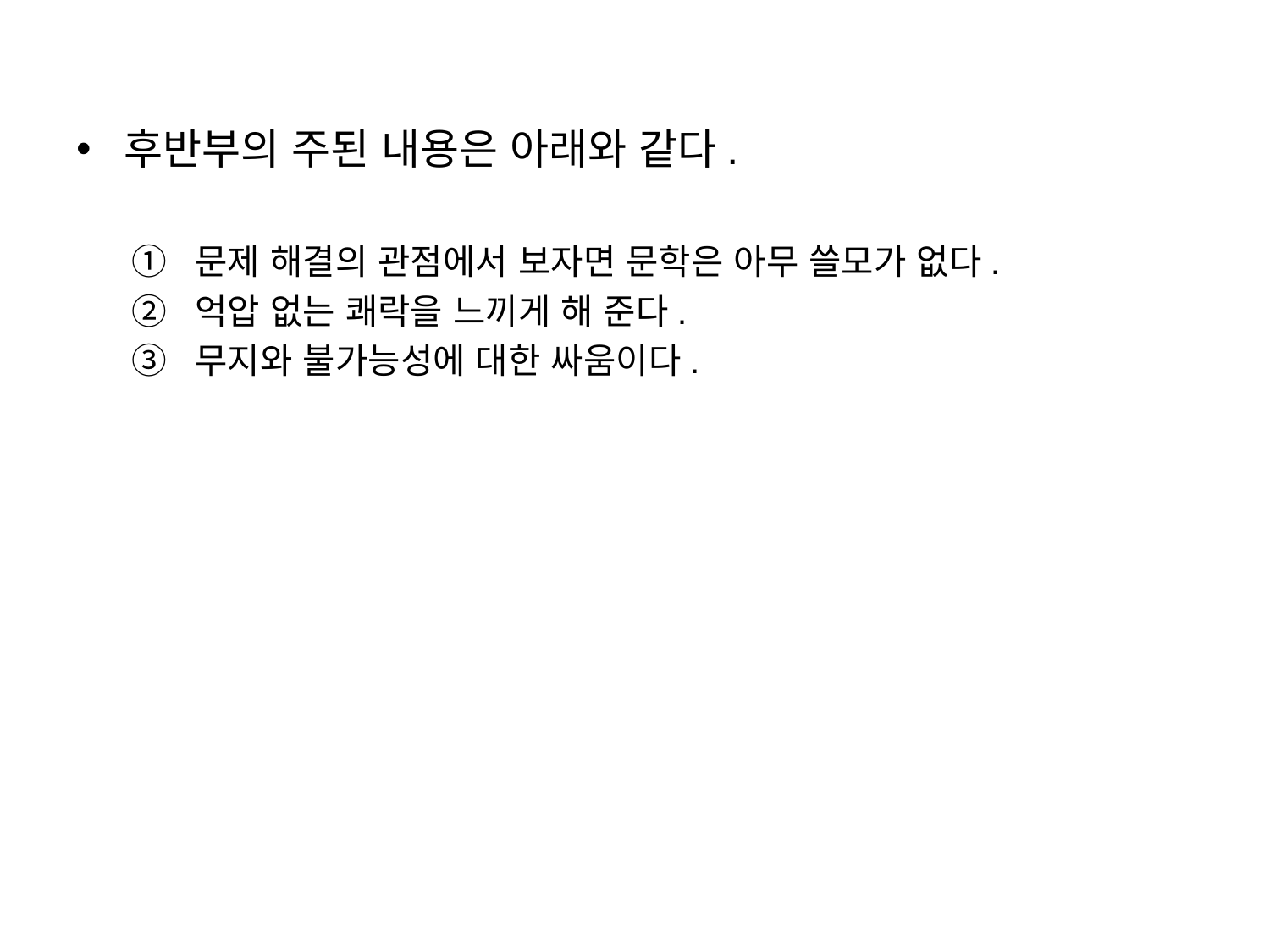

후반부의 주된 내용은 아래와 같다.

문제 해결의 관점에서 보자면 문학은 아무 쓸모가 없다.
억압 없는 쾌락을 느끼게 해 준다.
무지와 불가능성에 대한 싸움이다.